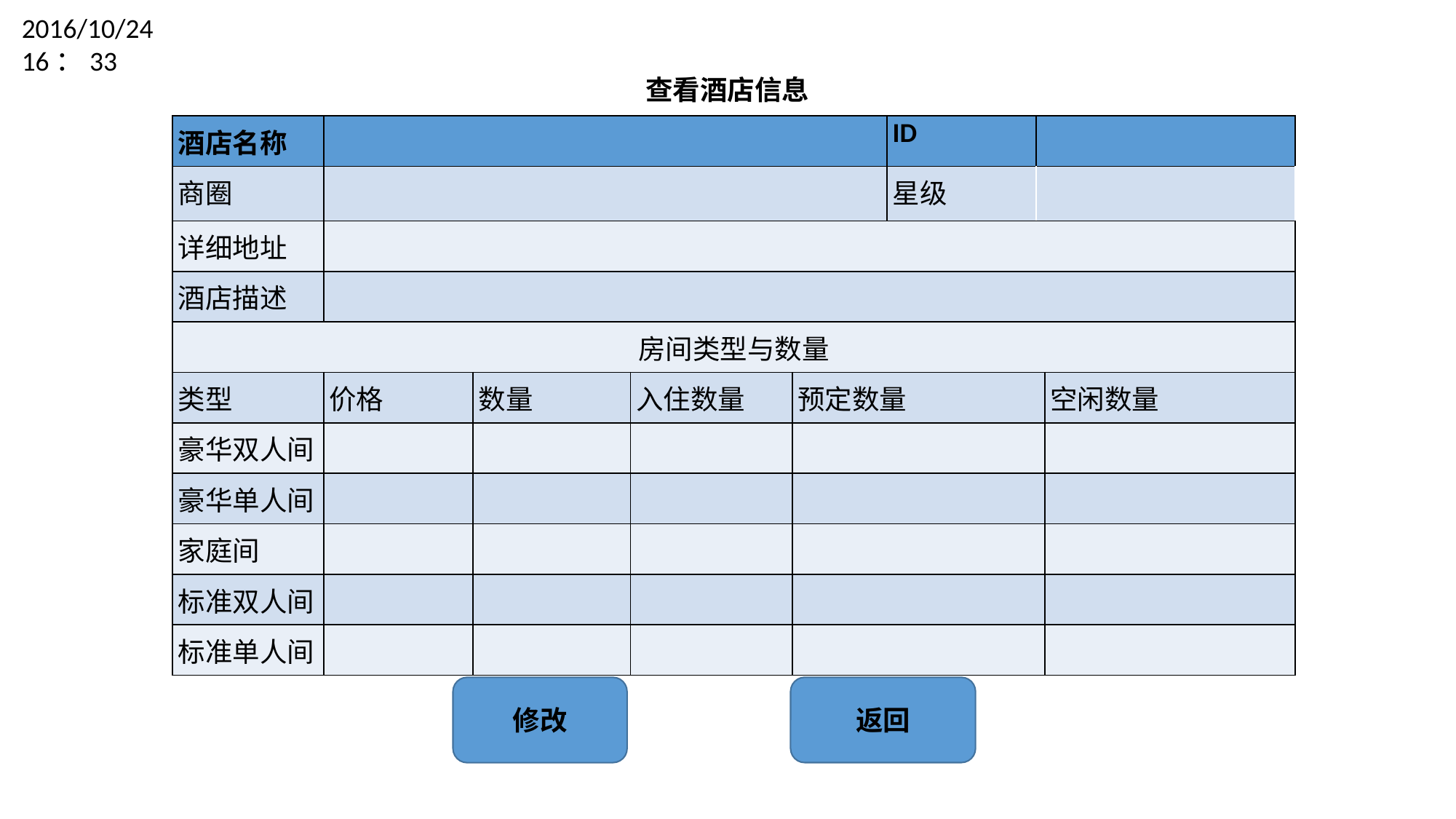

2016/10/24 16：33
查看酒店信息
| 酒店名称 |  |  |  |  | ID |  |  |
| --- | --- | --- | --- | --- | --- | --- | --- |
| 商圈 |  |  |  |  | 星级 |  |  |
| 详细地址 |  |  |  |  |  |  |  |
| 酒店描述 |  |  |  |  |  |  |  |
| 房间类型与数量 |  |  |  |  |  |  |  |
| 类型 | 价格 | 数量 | 入住数量 | 预定数量 |  |  | 空闲数量 |
| 豪华双人间 |  |  |  |  |  |  |  |
| 豪华单人间 |  |  |  |  |  |  |  |
| 家庭间 |  |  |  |  |  |  |  |
| 标准双人间 |  |  |  |  |  |  |  |
| 标准单人间 |  |  |  |  |  |  |  |
| 酒店名称 |  | 商圈 |  |
| --- | --- | --- | --- |
| 详细地址 |  | 星级 |  |
| 描述 |  |  |  |
|  |  |  |  |
修改
返回